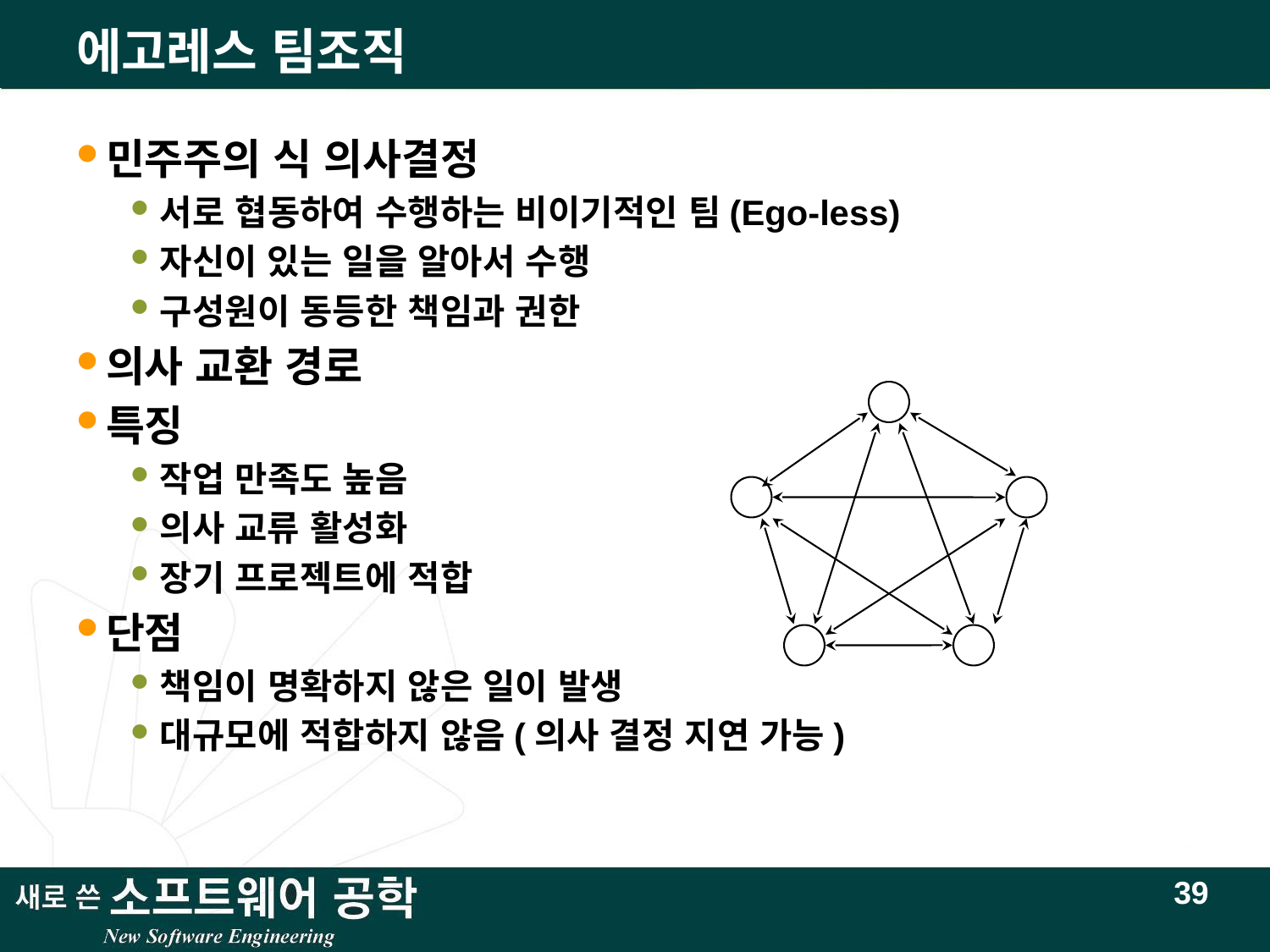

# 에고레스 팀조직
민주주의 식 의사결정
서로 협동하여 수행하는 비이기적인 팀(Ego-less)
자신이 있는 일을 알아서 수행
구성원이 동등한 책임과 권한
의사 교환 경로
특징
작업 만족도 높음
의사 교류 활성화
장기 프로젝트에 적합
단점
책임이 명확하지 않은 일이 발생
대규모에 적합하지 않음(의사 결정 지연 가능)

39